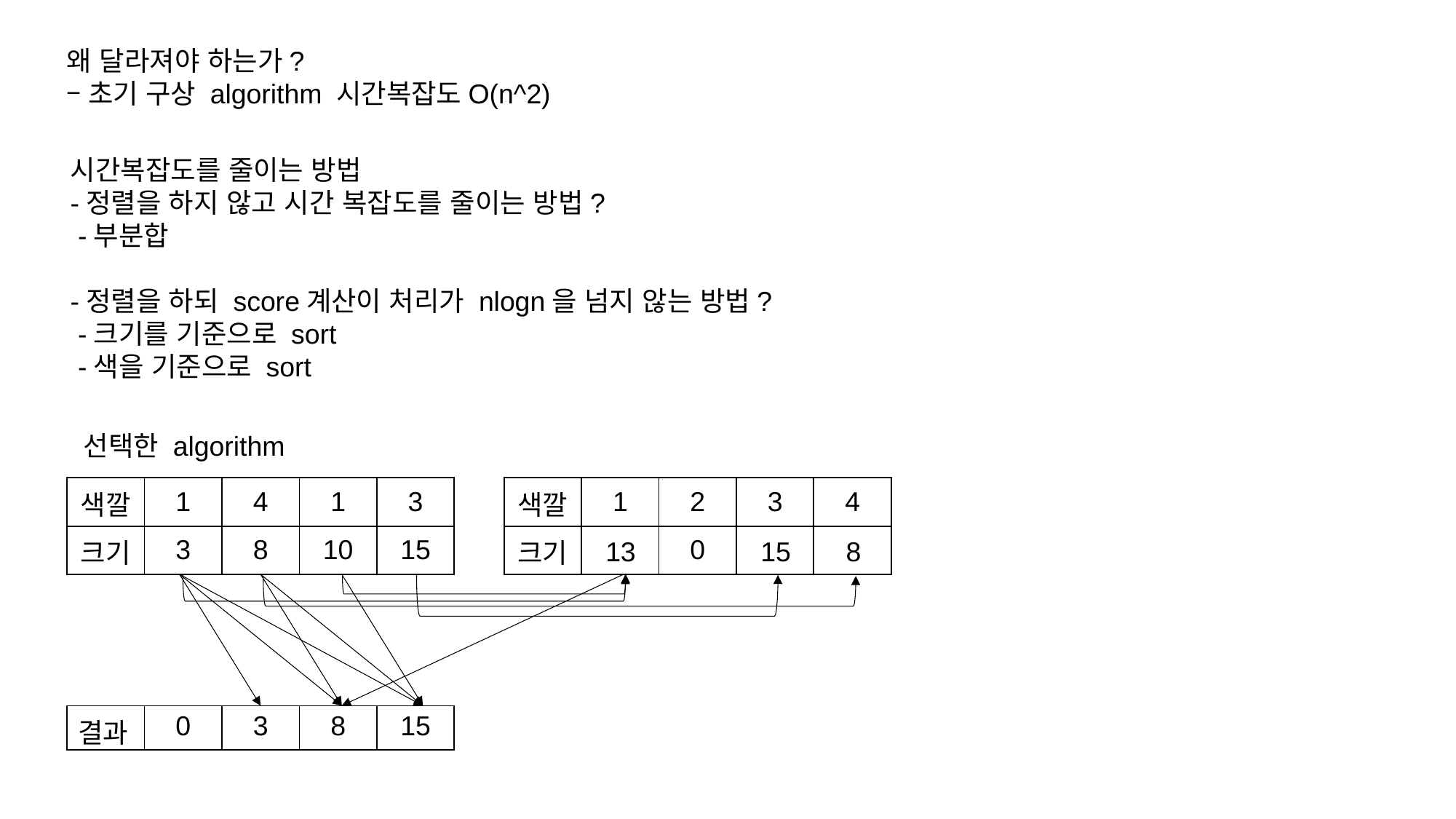

왜 달라져야 하는가?
–초기 구상 algorithm 시간복잡도O(n^2)
시간복잡도를 줄이는 방법
-정렬을 하지 않고 시간 복잡도를 줄이는 방법?
 -부분합

-정렬을 하되 score계산이 처리가 nlogn을 넘지 않는 방법?
 -크기를 기준으로 sort
 -색을 기준으로 sort

선택한 algorithm

| 색깔 | 1 | 4 | 1 | 3 |
| --- | --- | --- | --- | --- |
| 크기 | 3 | 8 | 10 | 15 |
| 색깔 | 1 | 2 | 3 | 4 |
| --- | --- | --- | --- | --- |
| 크기 | 0 | 0 | 0 | 0 |
13
15
3
8
| 결과 | 0 | 3 | 8 | 15 |
| --- | --- | --- | --- | --- |